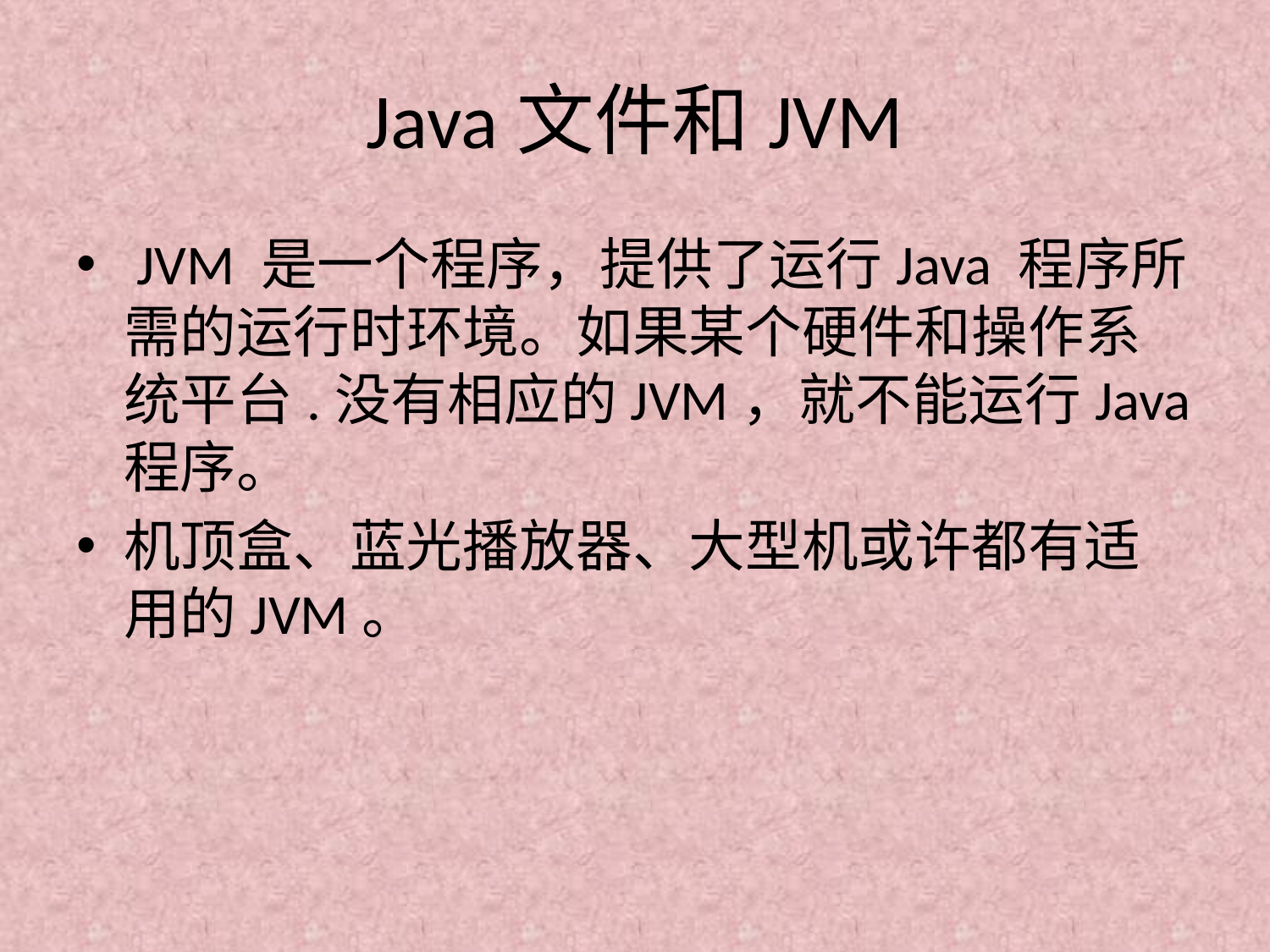

# Java文件和JVM
 JVM 是一个程序，提供了运行Java 程序所需的运行时环境。如果某个硬件和操作系统平台.没有相应的JVM，就不能运行Java 程序。
机顶盒、蓝光播放器、大型机或许都有适用的JVM。